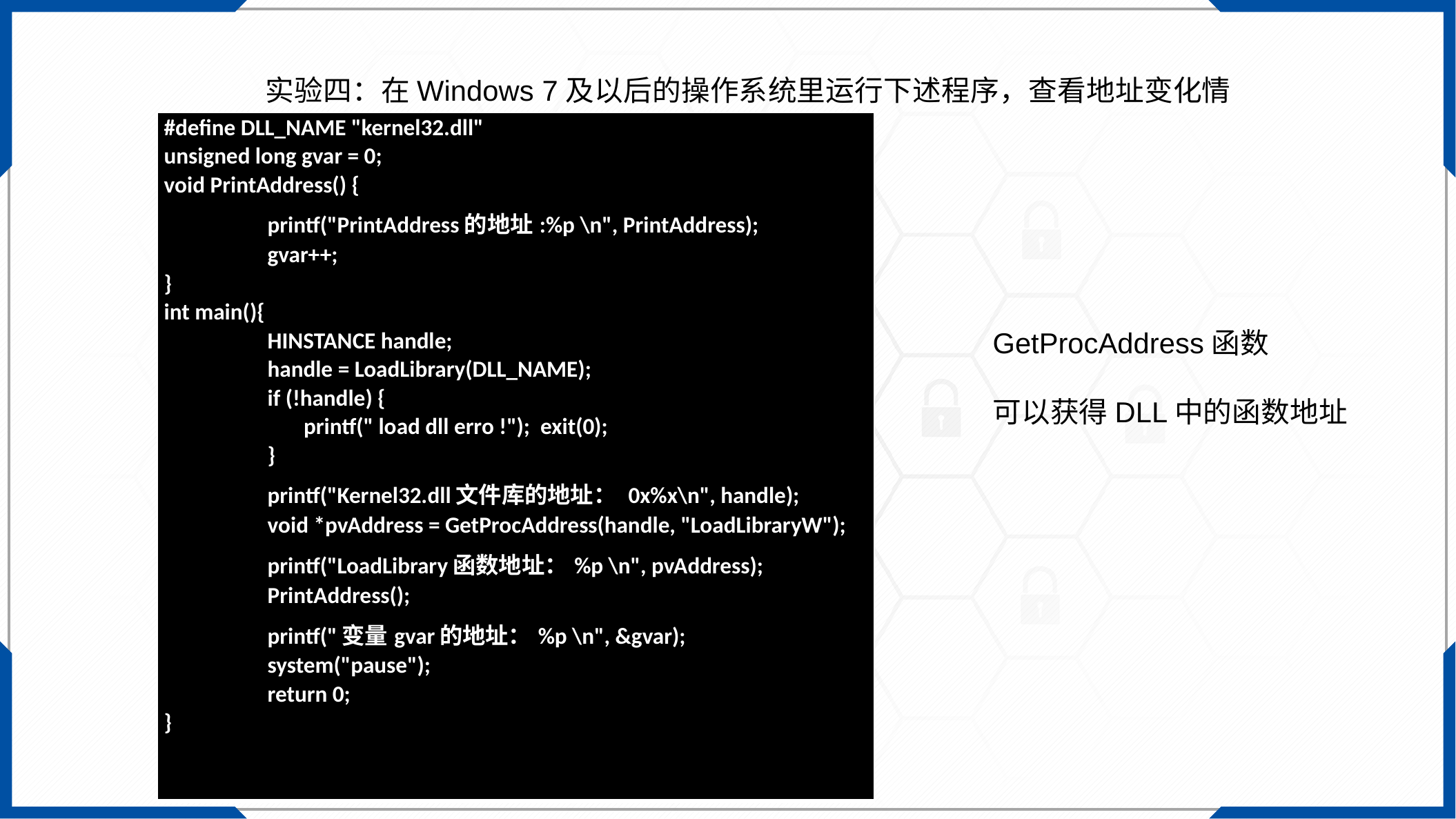

实验四：在Windows 7及以后的操作系统里运行下述程序，查看地址变化情况
| #define DLL\_NAME "kernel32.dll" unsigned long gvar = 0; void PrintAddress() { printf("PrintAddress的地址:%p \n", PrintAddress); gvar++; } int main(){ HINSTANCE handle; handle = LoadLibrary(DLL\_NAME); if (!handle) { printf(" load dll erro !"); exit(0); } printf("Kernel32.dll文件库的地址： 0x%x\n", handle); void \*pvAddress = GetProcAddress(handle, "LoadLibraryW"); printf("LoadLibrary函数地址：%p \n", pvAddress); PrintAddress(); printf("变量gvar的地址：%p \n", &gvar); system("pause"); return 0; } |
| --- |
GetProcAddress函数

可以获得DLL中的函数地址